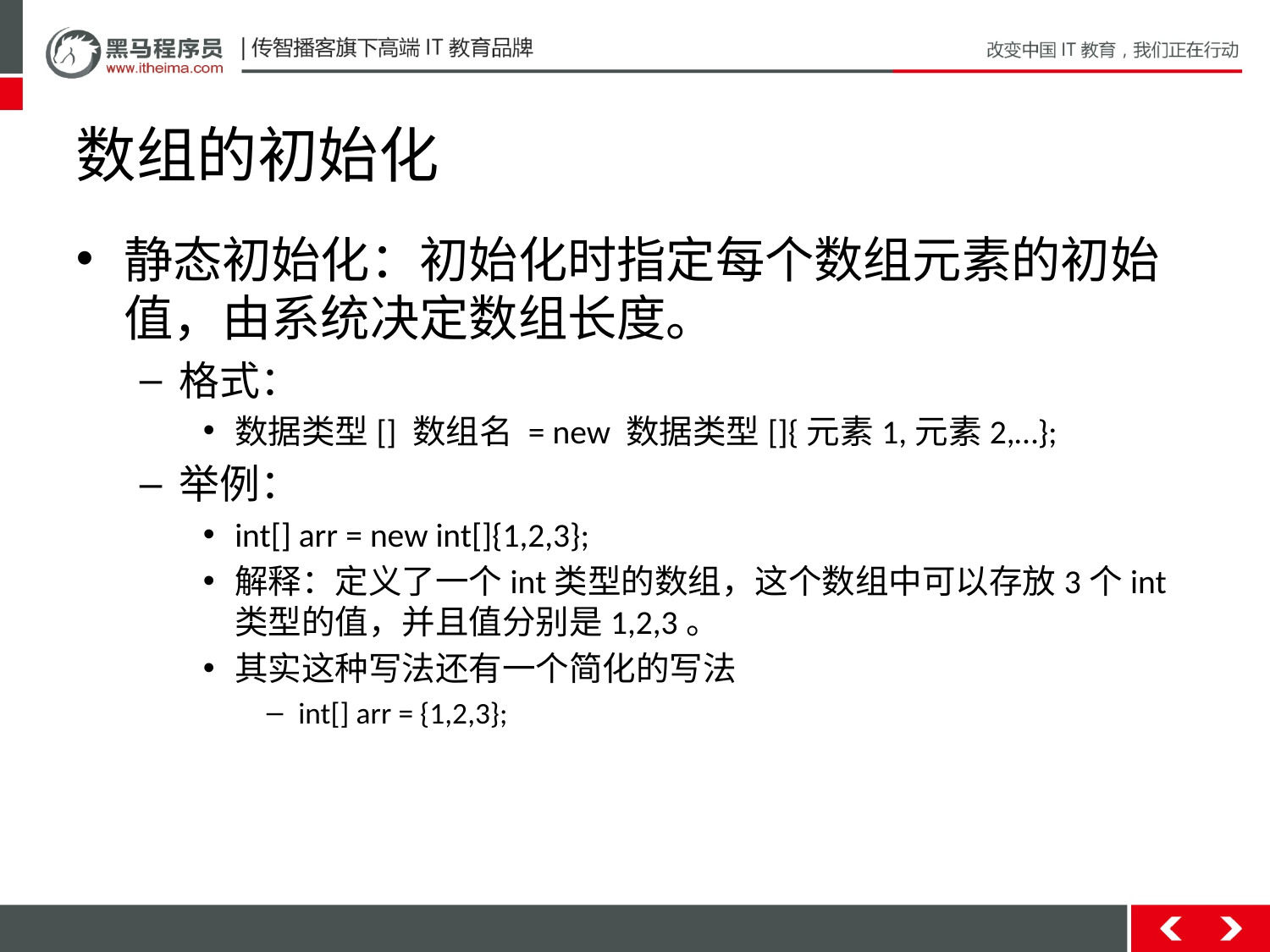

# 数组的初始化
静态初始化：初始化时指定每个数组元素的初始值，由系统决定数组长度。
格式：
数据类型[] 数组名 = new 数据类型[]{元素1,元素2,…};
举例：
int[] arr = new int[]{1,2,3};
解释：定义了一个int类型的数组，这个数组中可以存放3个int类型的值，并且值分别是1,2,3。
其实这种写法还有一个简化的写法
int[] arr = {1,2,3};